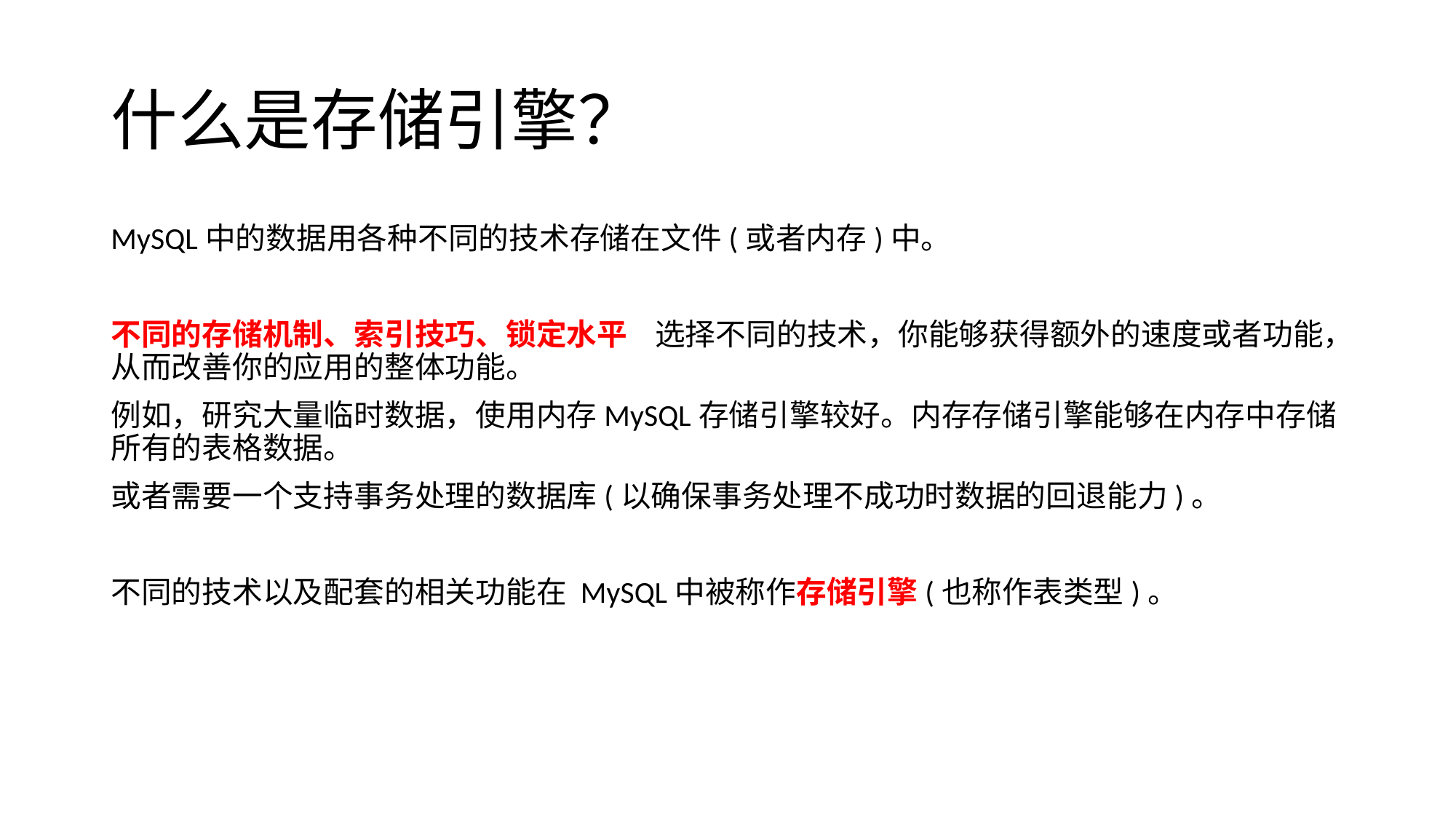

# 什么是存储引擎？
MySQL中的数据用各种不同的技术存储在文件(或者内存)中。

不同的存储机制、索引技巧、锁定水平    选择不同的技术，你能够获得额外的速度或者功能，从而改善你的应用的整体功能。
例如，研究大量临时数据，使用内存MySQL存储引擎较好。内存存储引擎能够在内存中存储所有的表格数据。
或者需要一个支持事务处理的数据库(以确保事务处理不成功时数据的回退能力)。

不同的技术以及配套的相关功能在 MySQL中被称作存储引擎(也称作表类型)。